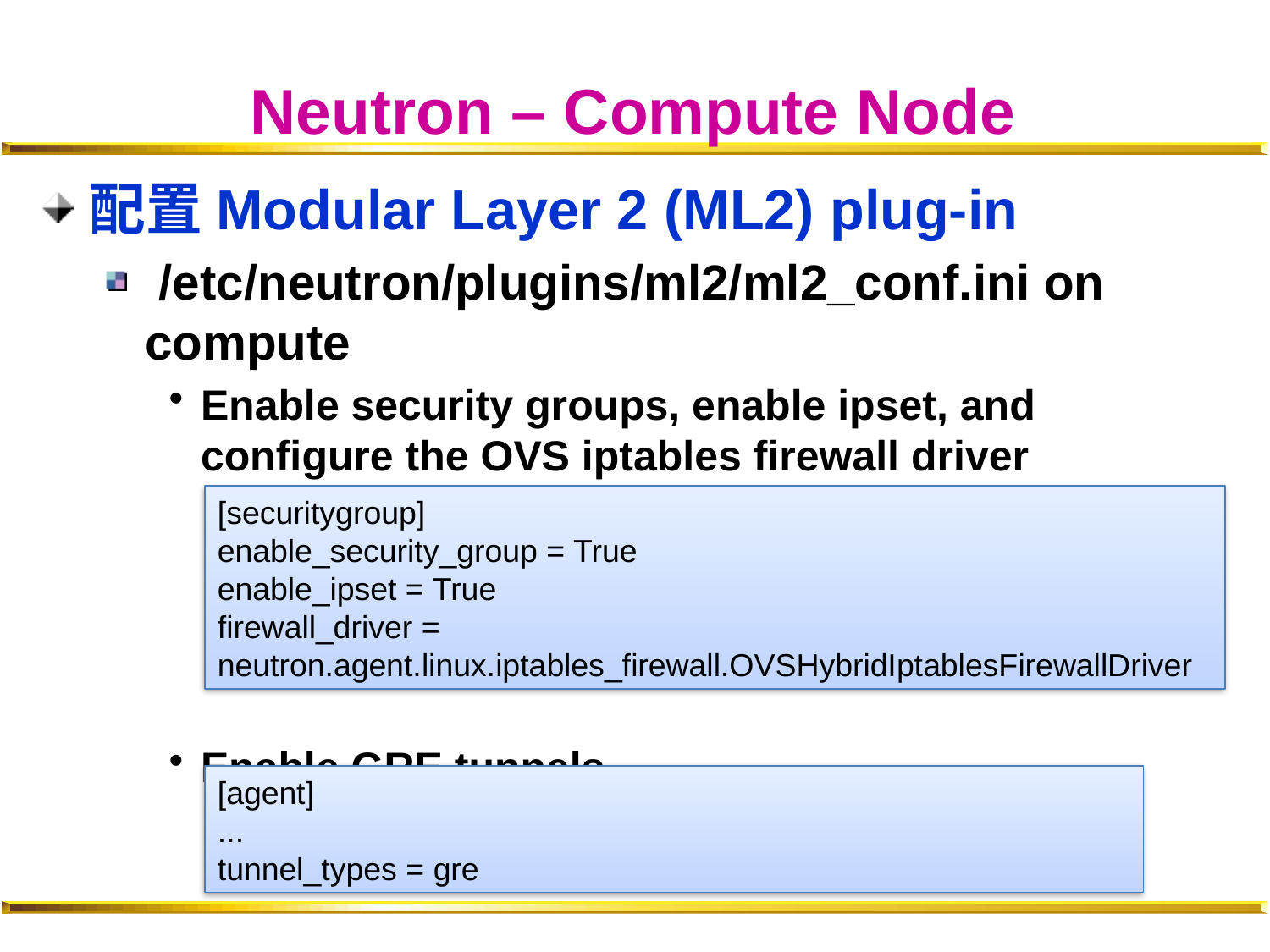

# Neutron – Compute Node
配置Modular Layer 2 (ML2) plug-in
 /etc/neutron/plugins/ml2/ml2_conf.ini on compute
Enable security groups, enable ipset, and configure the OVS iptables firewall driver

Enable GRE tunnels
[securitygroup]
enable_security_group = True
enable_ipset = True
firewall_driver = neutron.agent.linux.iptables_firewall.OVSHybridIptablesFirewallDriver
[agent]
...
tunnel_types = gre